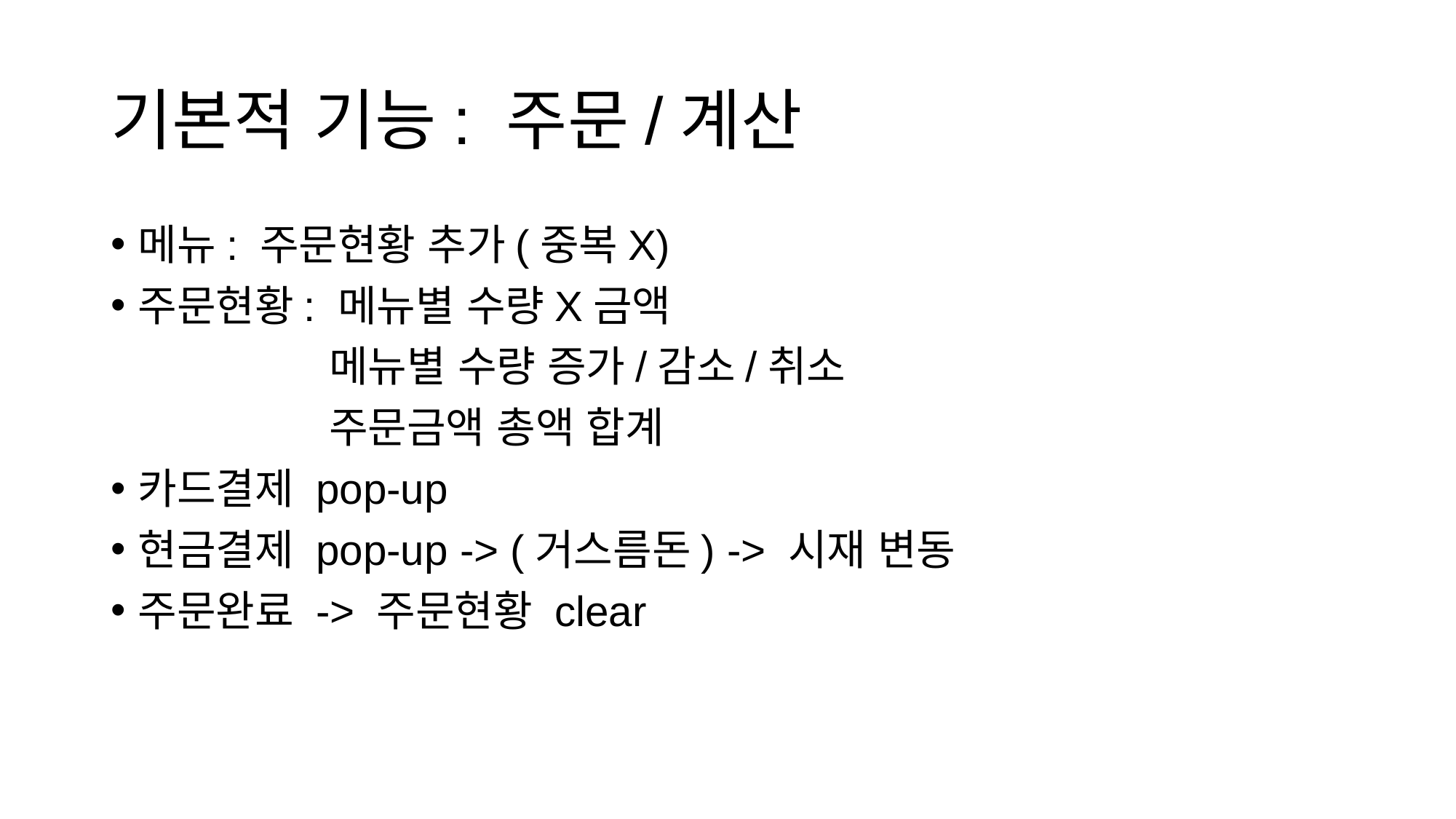

# 기본적 기능: 주문/계산
메뉴: 주문현황 추가(중복X)
주문현황: 메뉴별 수량X금액
		메뉴별 수량 증가/감소/취소
		주문금액 총액 합계
카드결제 pop-up
현금결제 pop-up -> (거스름돈) -> 시재 변동
주문완료 -> 주문현황 clear